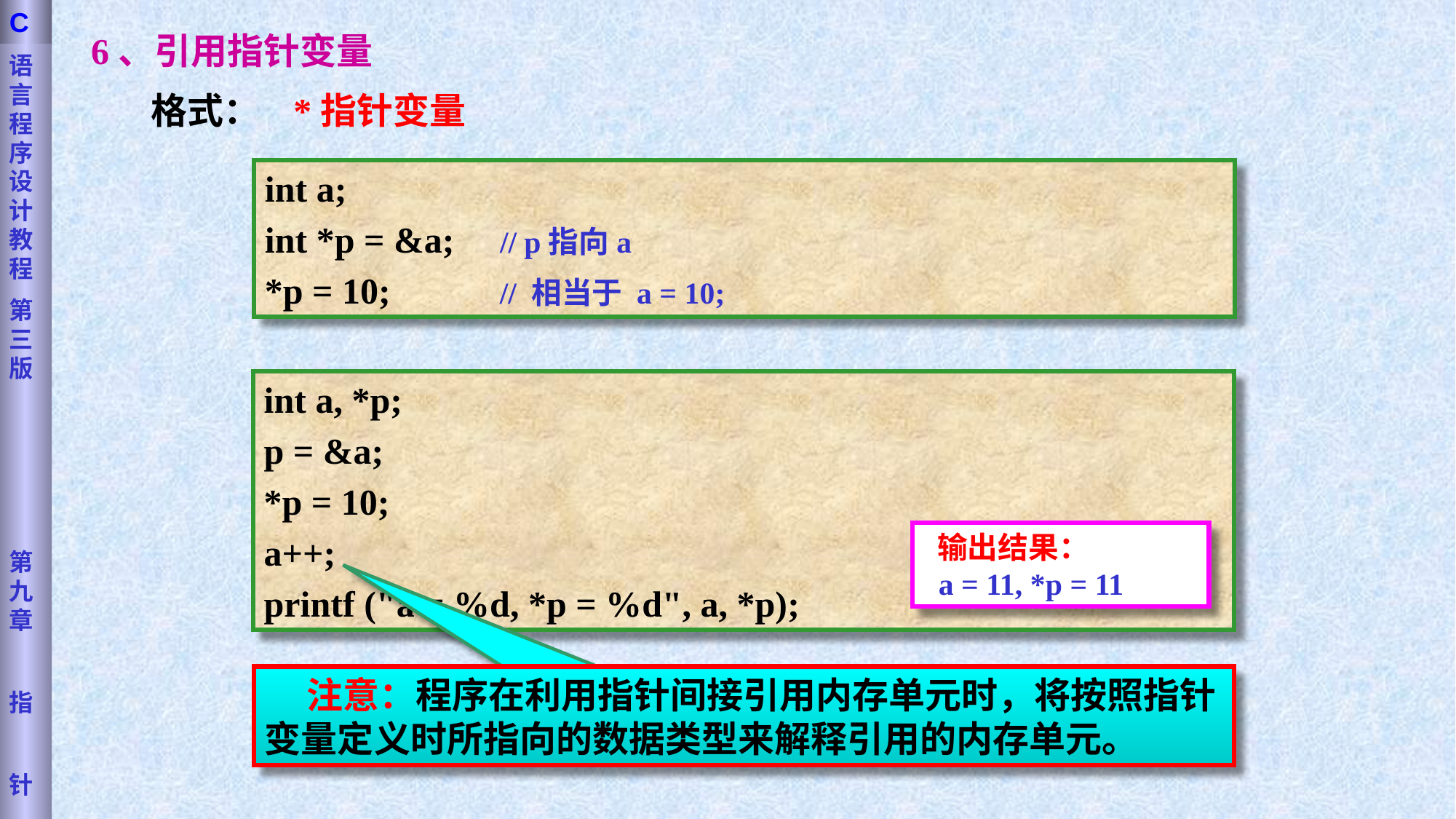

语言程序设计教程
第三版

第九章

指

针
C
6、引用指针变量
格式：   *指针变量
int a;
int *p = &a;     // p指向a
*p = 10;            // 相当于 a = 10;
int a, *p;
p = &a;
*p = 10;
a++;
printf ("a = %d, *p = %d", a, *p);
 输出结果：
  a = 11, *p = 11
    注意：程序在利用指针间接引用内存单元时，将按照指针变量定义时所指向的数据类型来解释引用的内存单元。
可写成(*p)++，而不是*p++